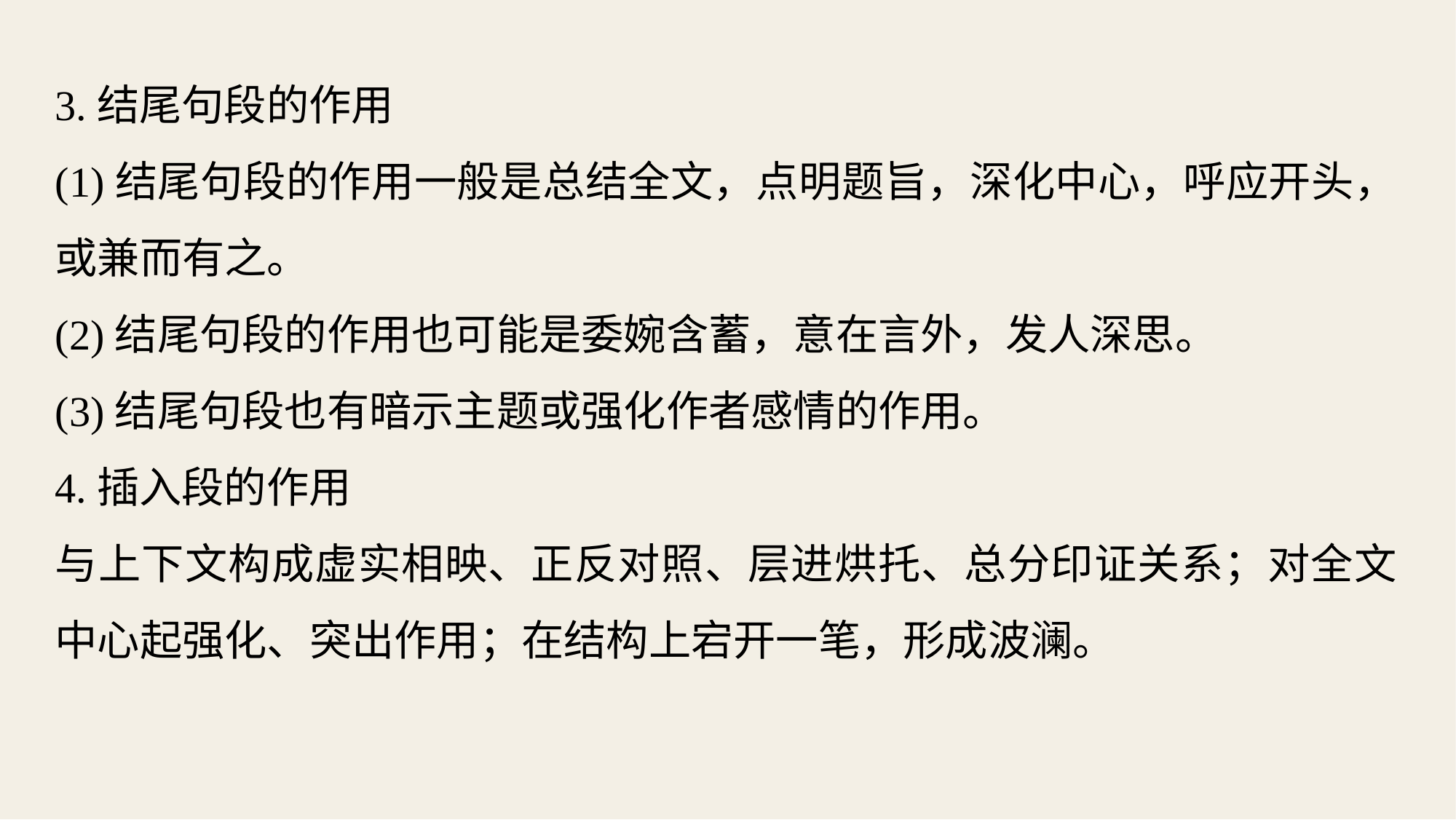

3.结尾句段的作用
(1)结尾句段的作用一般是总结全文，点明题旨，深化中心，呼应开头，或兼而有之。
(2)结尾句段的作用也可能是委婉含蓄，意在言外，发人深思。
(3)结尾句段也有暗示主题或强化作者感情的作用。
4.插入段的作用
与上下文构成虚实相映、正反对照、层进烘托、总分印证关系；对全文中心起强化、突出作用；在结构上宕开一笔，形成波澜。